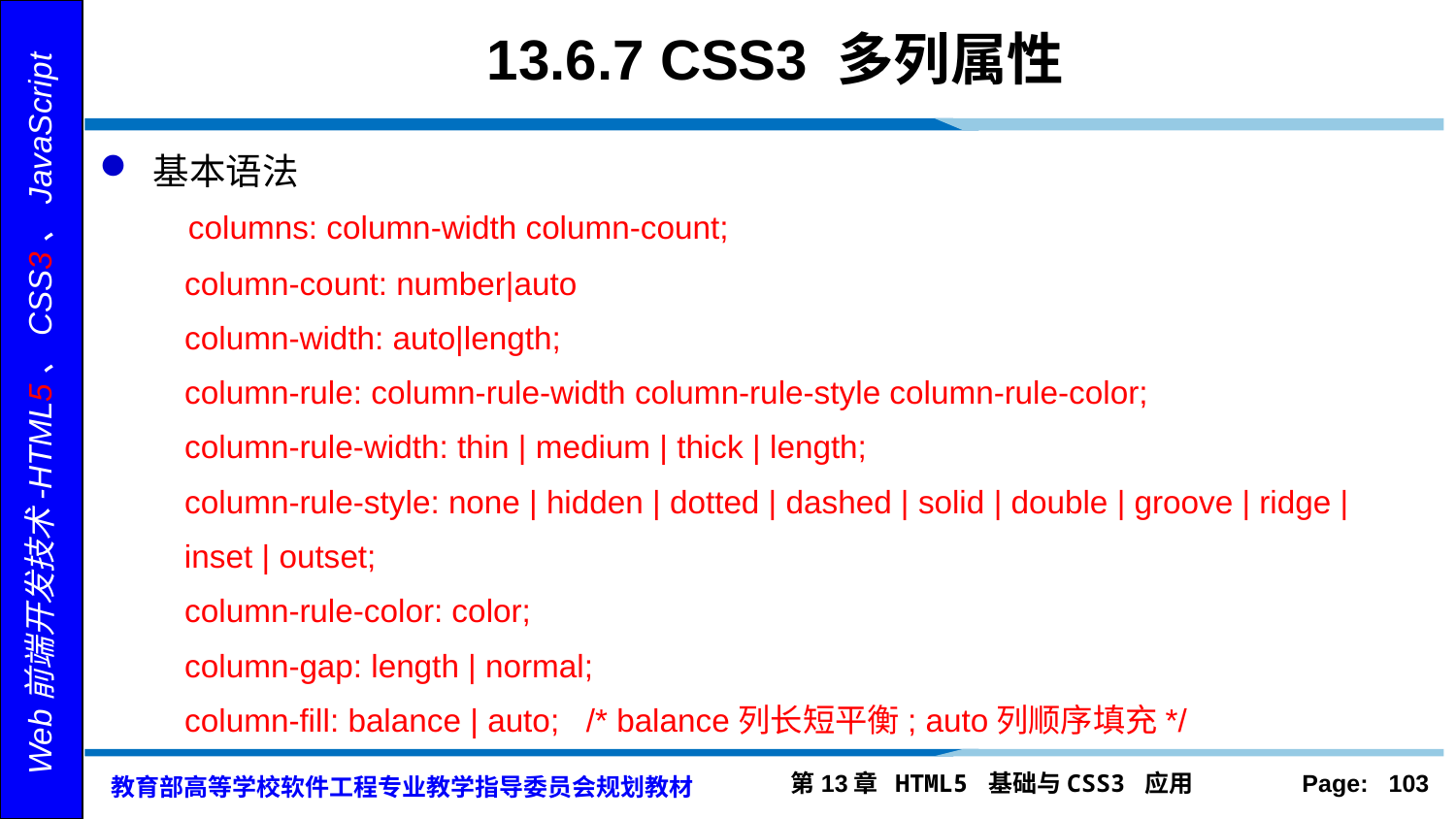

# 13.6.7 CSS3 多列属性
 基本语法
   columns: column-width column-count;
   column-count: number|auto
   column-width: auto|length;
   column-rule: column-rule-width column-rule-style column-rule-color;
   column-rule-width: thin | medium | thick | length;
   column-rule-style: none | hidden | dotted | dashed | solid | double | groove | ridge | inset | outset;
   column-rule-color: color;
   column-gap: length | normal;
   column-fill: balance | auto;   /* balance列长短平衡; auto列顺序填充*/